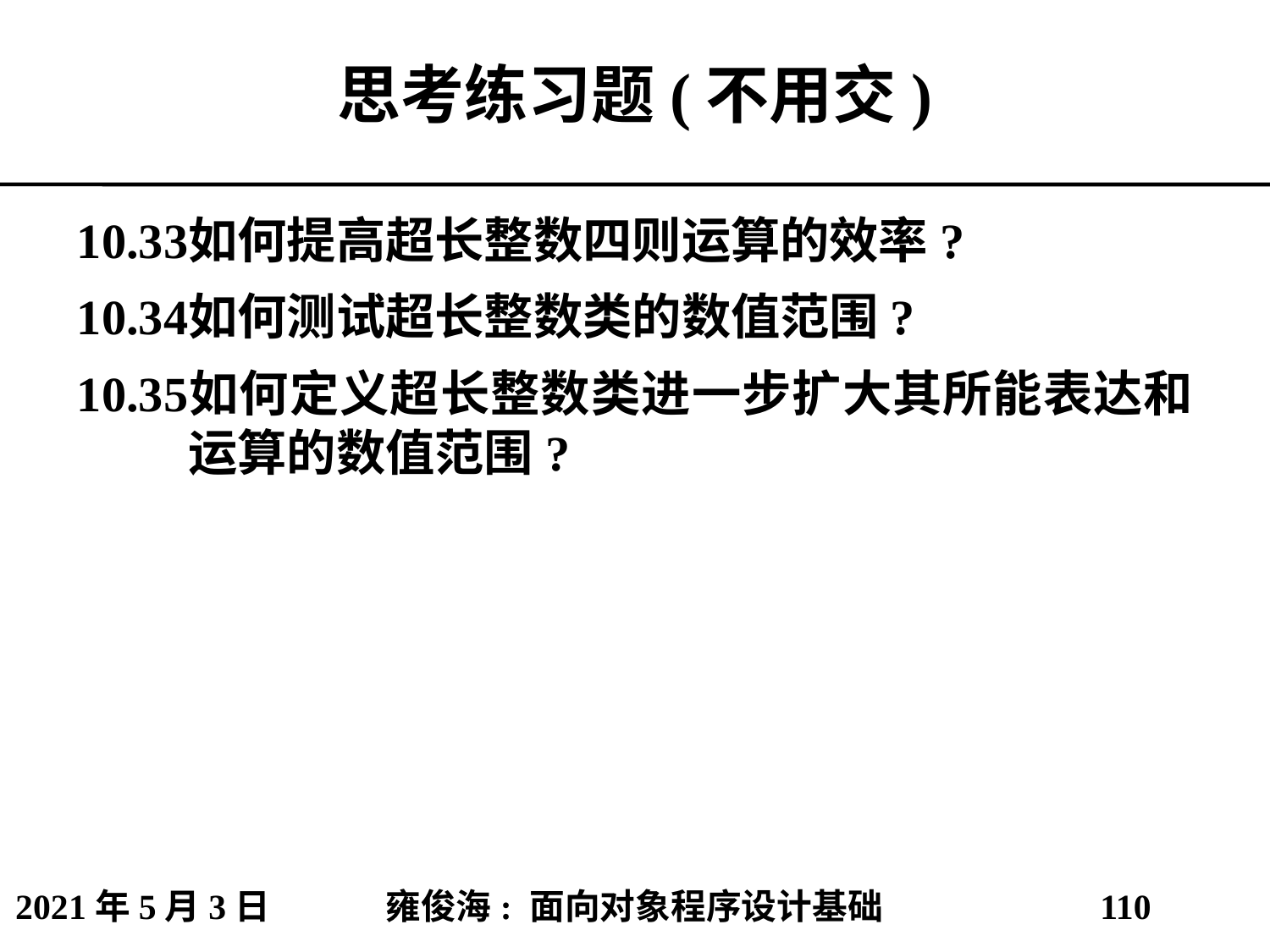

# 思考练习题(不用交)

10.33	如何提高超长整数四则运算的效率?
10.34	如何测试超长整数类的数值范围?
10.35	如何定义超长整数类进一步扩大其所能表达和运算的数值范围?
2021年5月3日
雍俊海: 面向对象程序设计基础
110